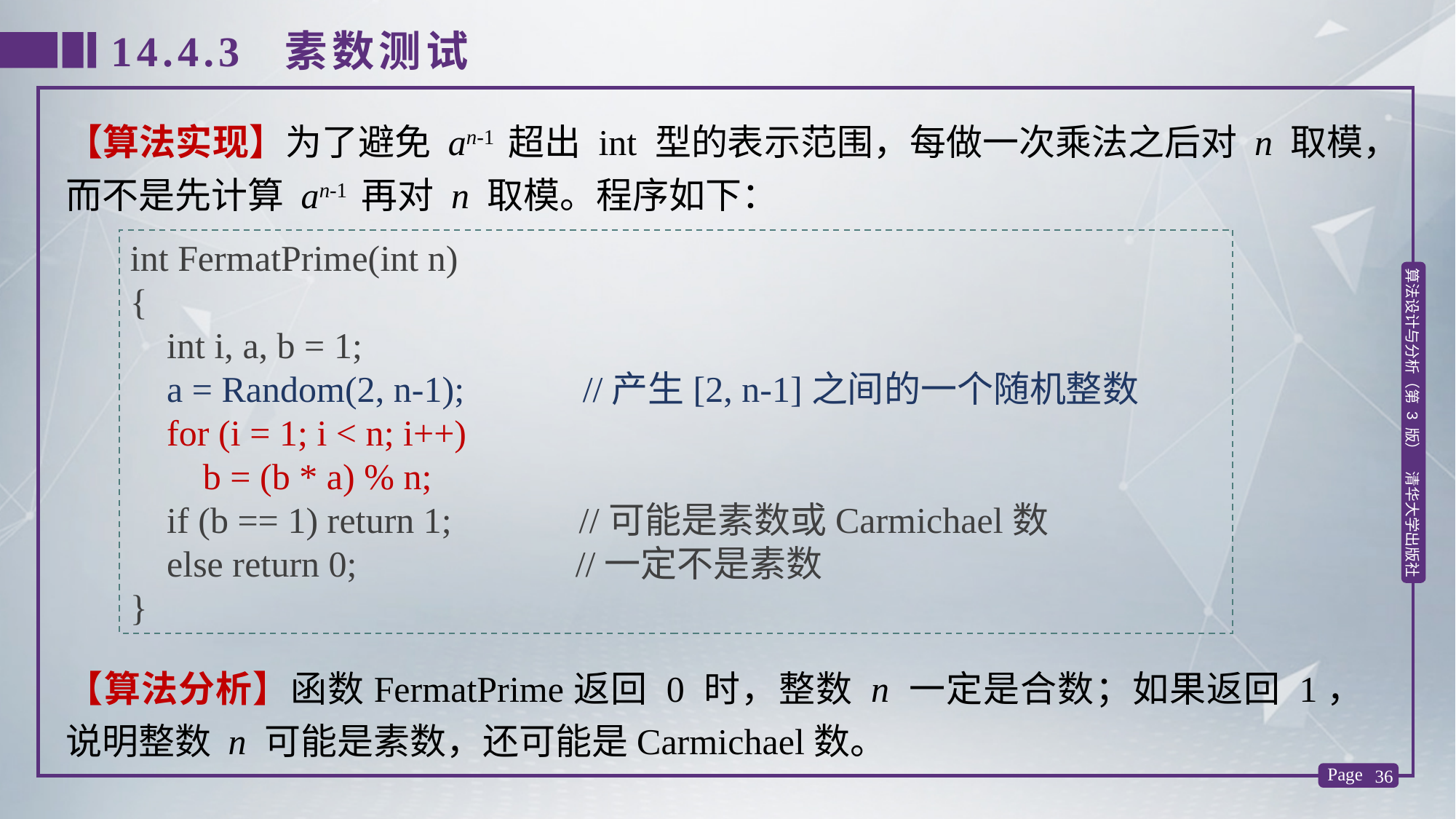

14.4.3  素数测试
【算法实现】为了避免 an-1 超出 int 型的表示范围，每做一次乘法之后对 n 取模，而不是先计算 an-1 再对 n 取模。程序如下：
int FermatPrime(int n)
{
    int i, a, b = 1;
    a = Random(2, n-1);             //产生[2, n-1]之间的一个随机整数
    for (i = 1; i < n; i++)
        b = (b * a) % n;
    if (b == 1) return 1;              //可能是素数或Carmichael数
    else return 0;                        //一定不是素数
}
【算法分析】函数FermatPrime返回 0 时，整数 n 一定是合数；如果返回 1，说明整数 n 可能是素数，还可能是Carmichael数。